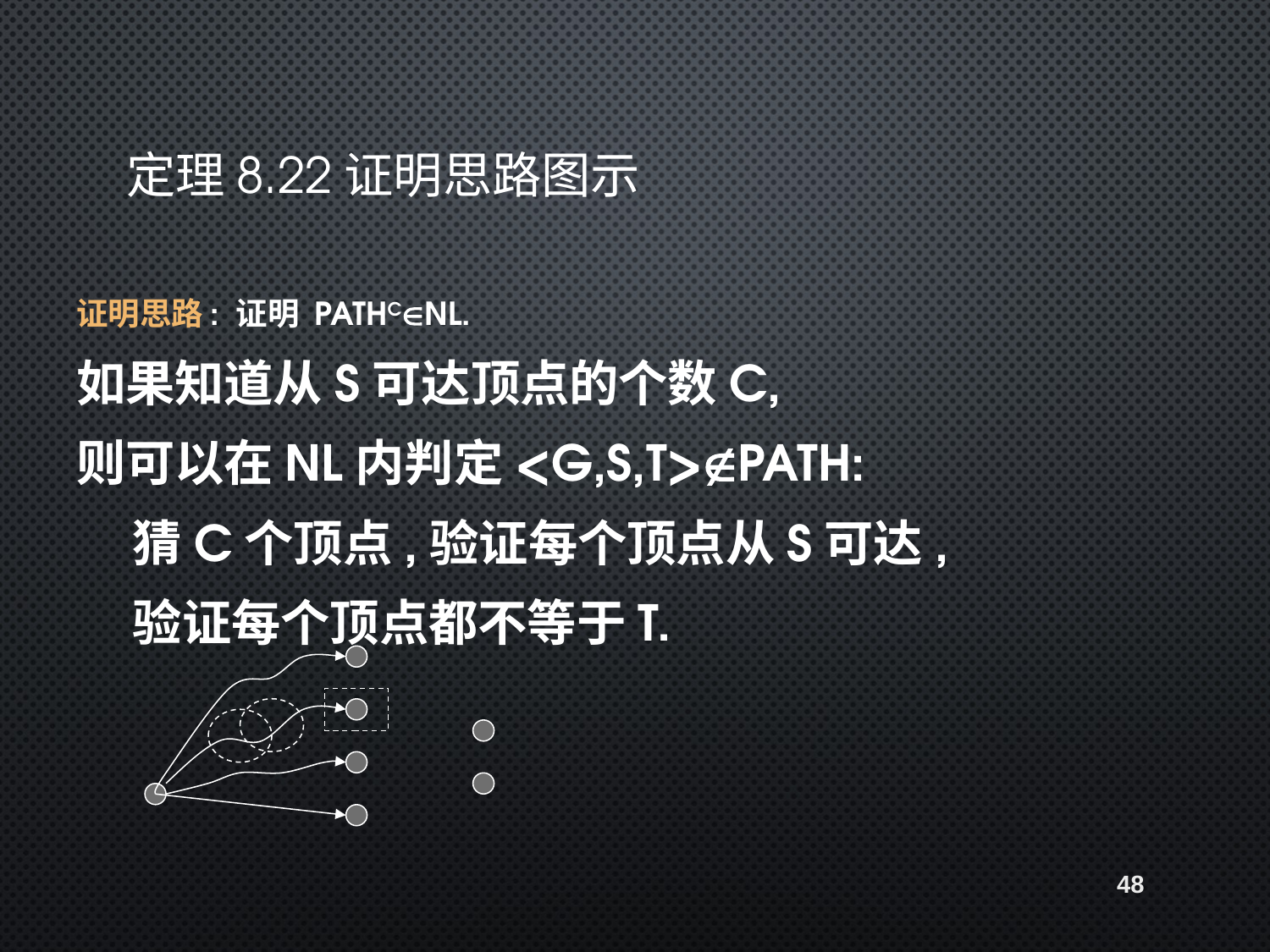

# 定理8.22证明思路图示
证明思路: 证明 PATHc∈NL.
如果知道从s可达顶点的个数c,
则可以在NL内判定<G,s,t>∉PATH:
    猜c个顶点,验证每个顶点从s可达,
    验证每个顶点都不等于t.

48